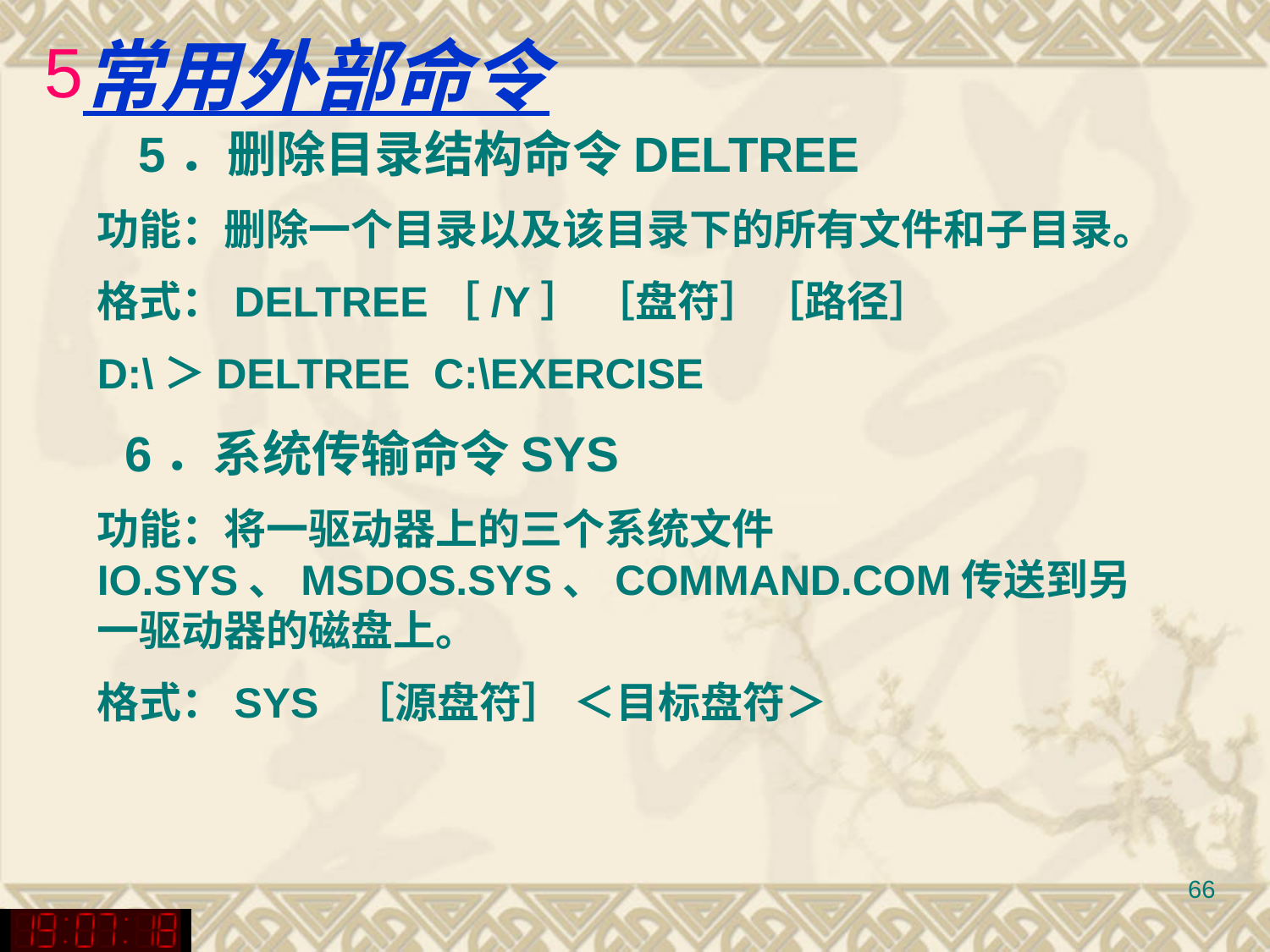

常用外部命令
   5．删除目录结构命令DELTREE
功能：删除一个目录以及该目录下的所有文件和子目录。
格式：DELTREE［/Y］ ［盘符］［路径］
D:\＞DELTREE  C:\EXERCISE
  6．系统传输命令SYS
功能：将一驱动器上的三个系统文件IO.SYS、MSDOS.SYS、COMMAND.COM传送到另一驱动器的磁盘上。
格式：SYS  ［源盘符］ ＜目标盘符＞
66